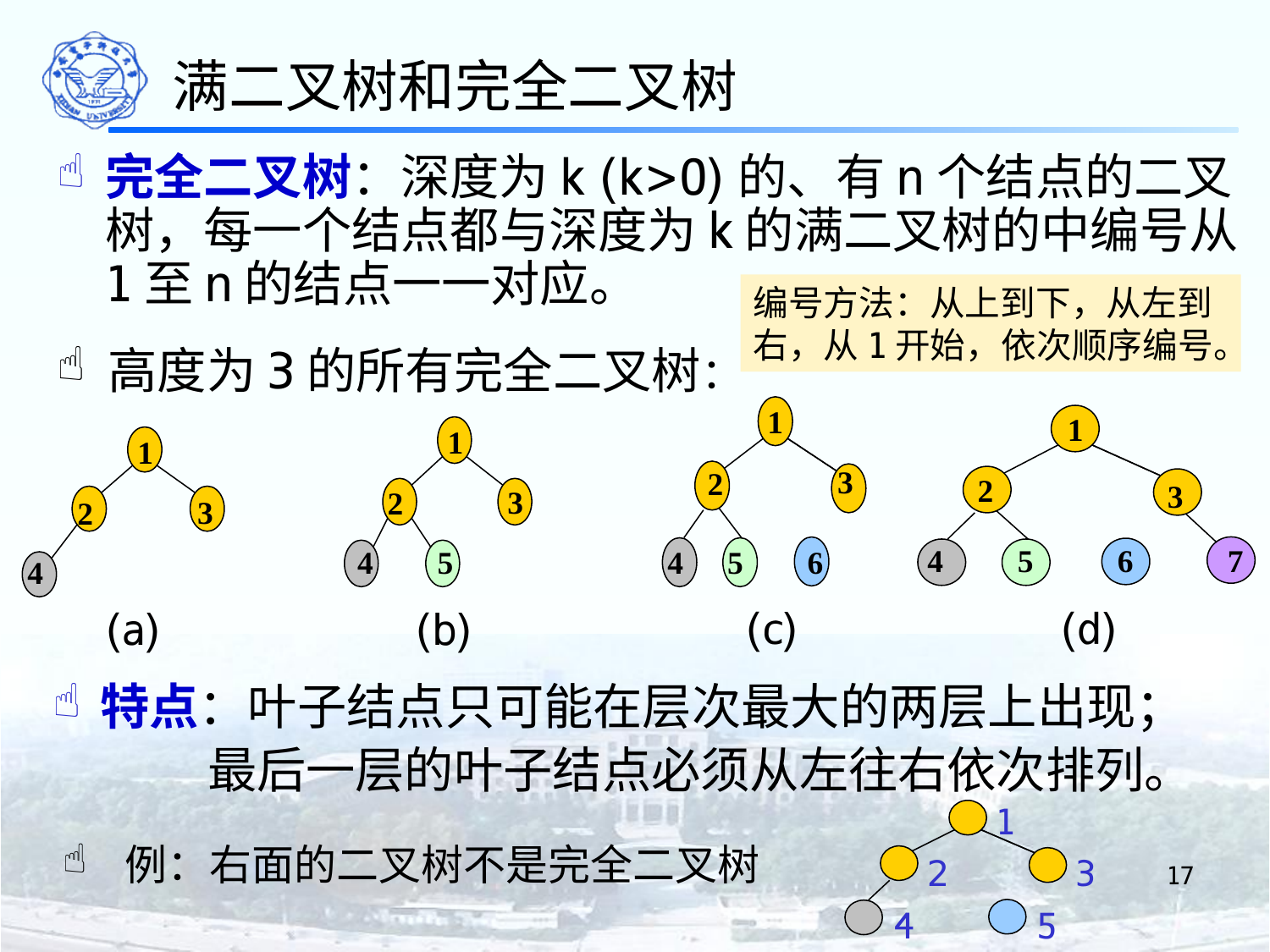

满二叉树和完全二叉树
完全二叉树：深度为k (k>0)的、有n个结点的二叉树，每一个结点都与深度为k的满二叉树的中编号从1至n的结点一一对应。
编号方法：从上到下，从左到右，从1开始，依次顺序编号。
高度为3的所有完全二叉树：
1

1

1

1

3
2
2
3
3
2
3
2
4
5
6
7
4
5
4
5
6
4
(c)
(d)
(a)
(b)
特点：叶子结点只可能在层次最大的两层上出现；
             最后一层的叶子结点必须从左往右依次排列。
1

2
3

4
5

例：右面的二叉树不是完全二叉树
17